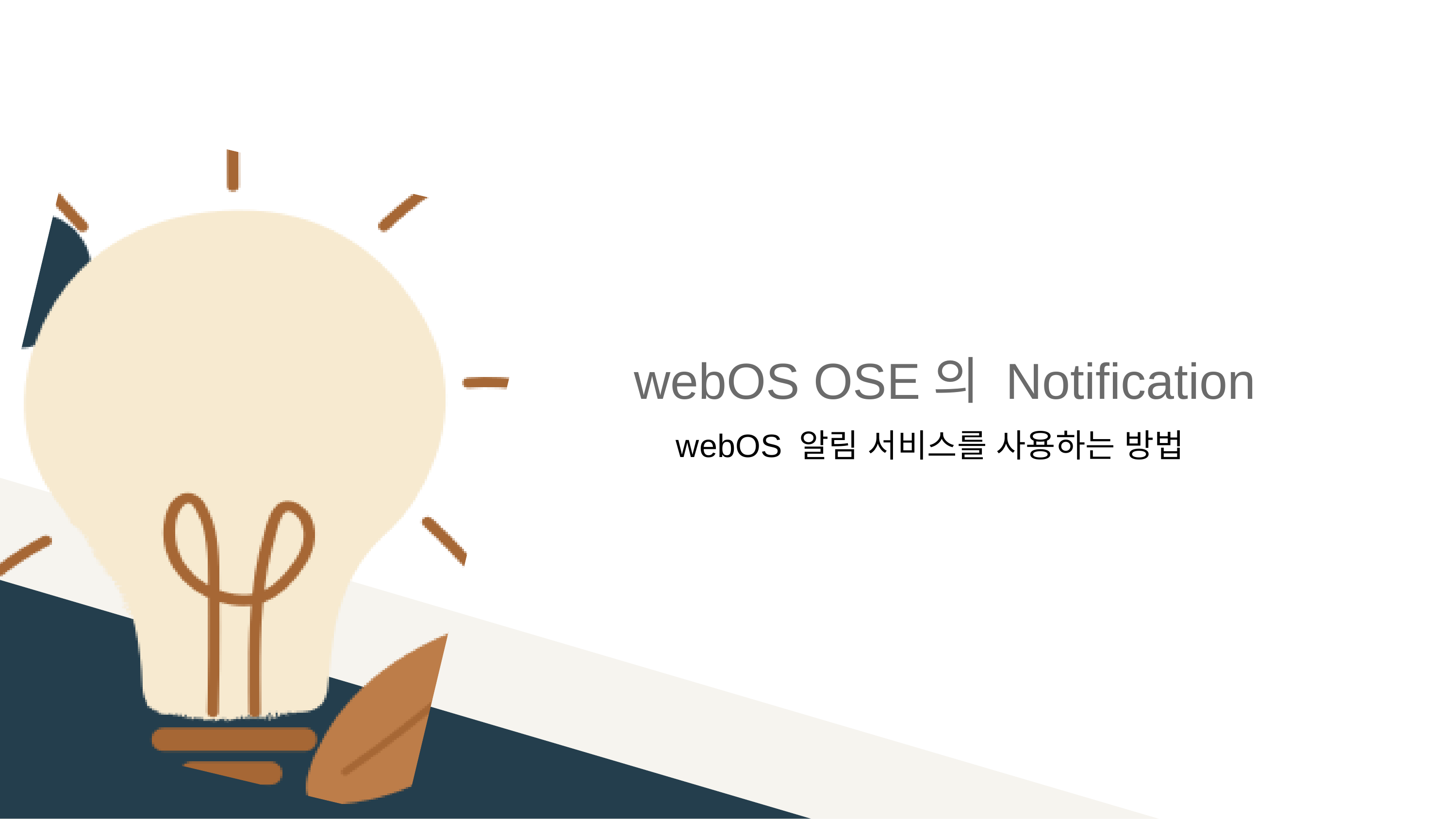

webOS OSE의 Notification
webOS 알림 서비스를 사용하는 방법